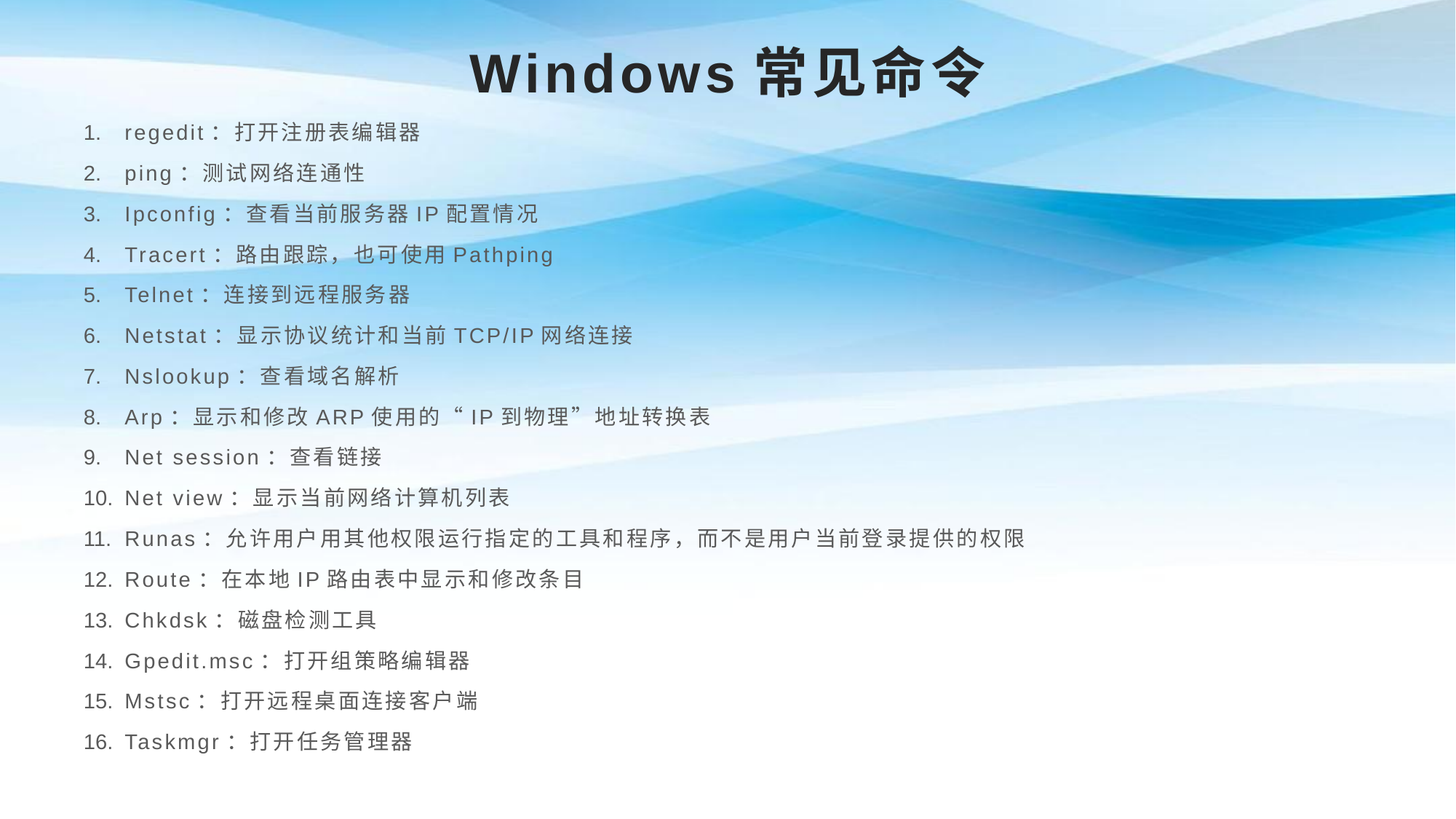

# Windows常见命令
regedit：打开注册表编辑器
ping：测试网络连通性
Ipconfig：查看当前服务器IP配置情况
Tracert：路由跟踪，也可使用Pathping
Telnet：连接到远程服务器
Netstat：显示协议统计和当前TCP/IP网络连接
Nslookup：查看域名解析
Arp：显示和修改ARP使用的“IP到物理”地址转换表
Net session：查看链接
Net view：显示当前网络计算机列表
Runas：允许用户用其他权限运行指定的工具和程序，而不是用户当前登录提供的权限
Route：在本地IP路由表中显示和修改条目
Chkdsk：磁盘检测工具
Gpedit.msc：打开组策略编辑器
Mstsc：打开远程桌面连接客户端
Taskmgr：打开任务管理器